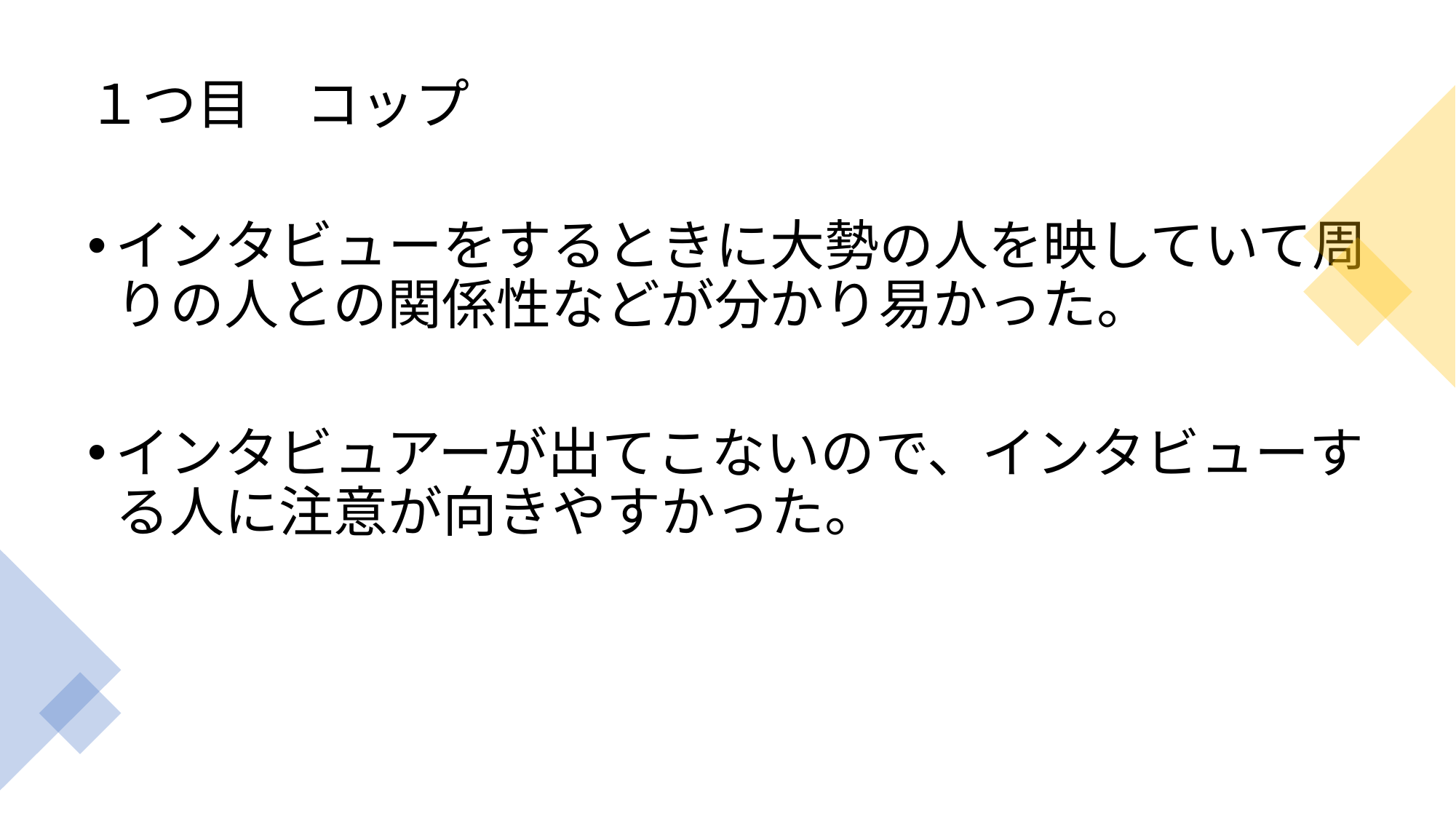

# １つ目　コップ

インタビューをするときに大勢の人を映していて周りの人との関係性などが分かり易かった。

インタビュアーが出てこないので、インタビューする人に注意が向きやすかった。